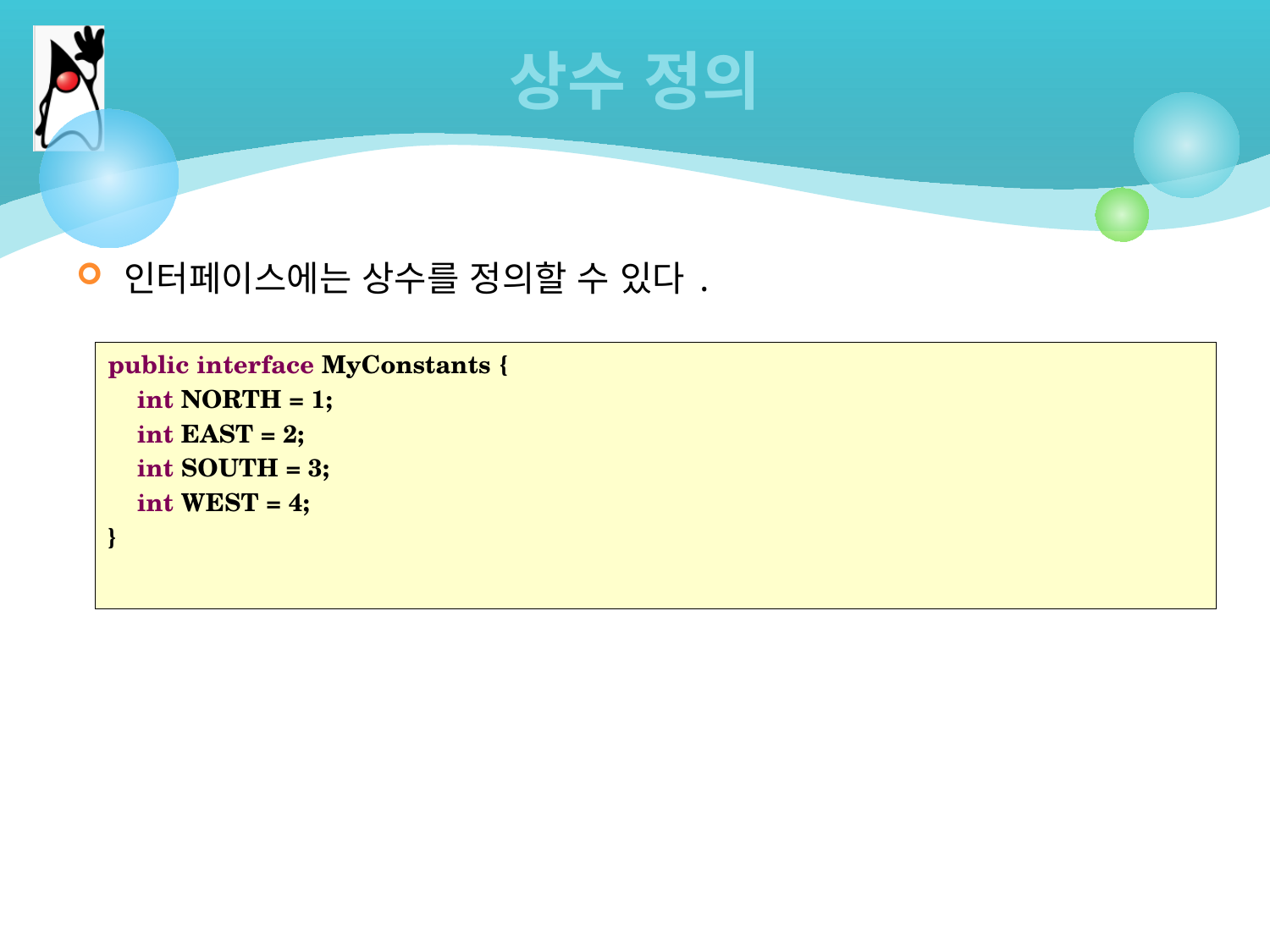

# 상수 정의
인터페이스에는 상수를 정의할 수 있다.
public interface MyConstants {
    int NORTH = 1;
    int EAST = 2;
    int SOUTH = 3;
    int WEST = 4;
}